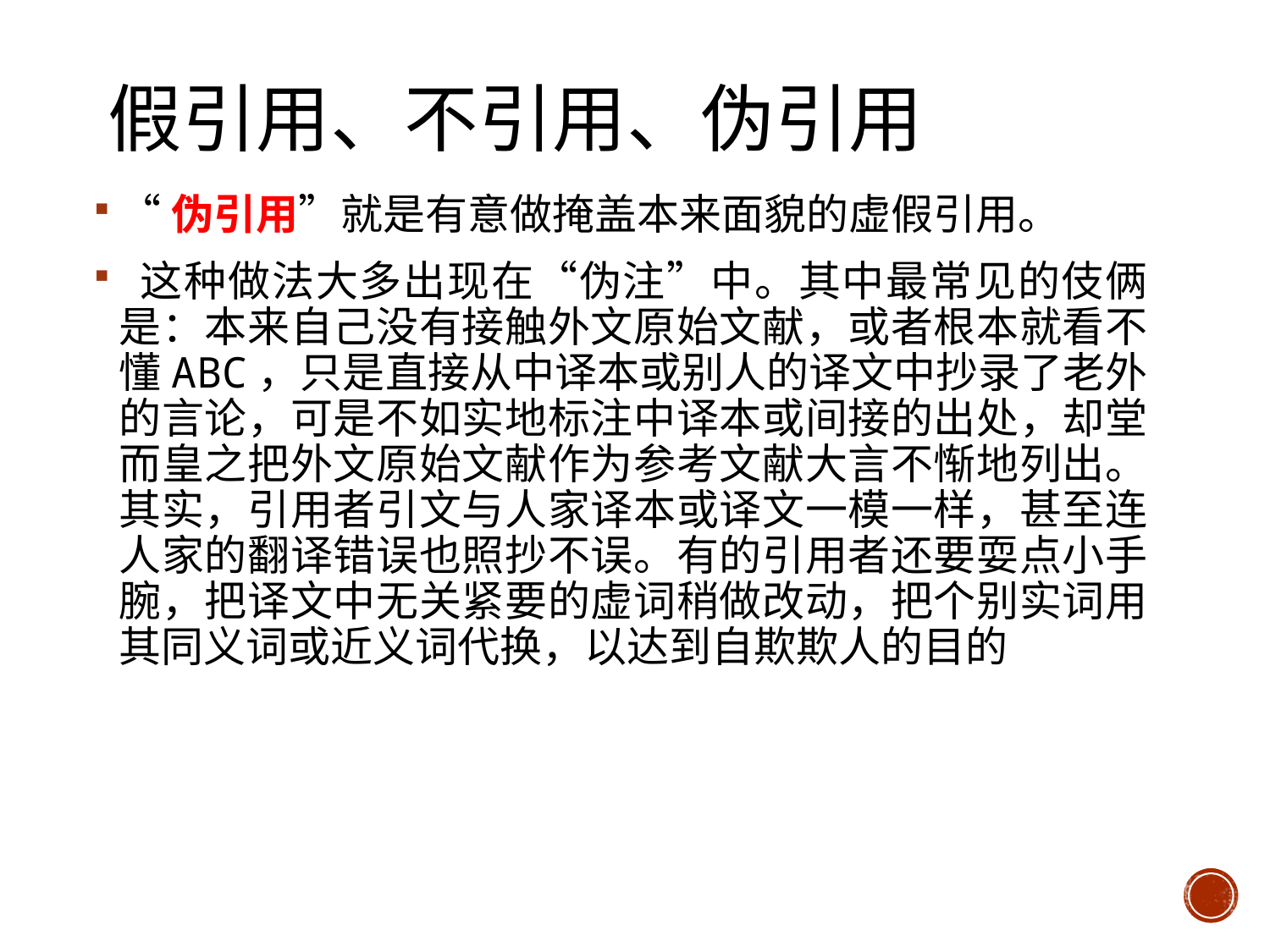

# 假引用、不引用、伪引用
“伪引用”就是有意做掩盖本来面貌的虚假引用。
 这种做法大多出现在“伪注”中。其中最常见的伎俩是：本来自己没有接触外文原始文献，或者根本就看不懂ABC，只是直接从中译本或别人的译文中抄录了老外的言论，可是不如实地标注中译本或间接的出处，却堂而皇之把外文原始文献作为参考文献大言不惭地列出。其实，引用者引文与人家译本或译文一模一样，甚至连人家的翻译错误也照抄不误。有的引用者还要耍点小手腕，把译文中无关紧要的虚词稍做改动，把个别实词用其同义词或近义词代换，以达到自欺欺人的目的